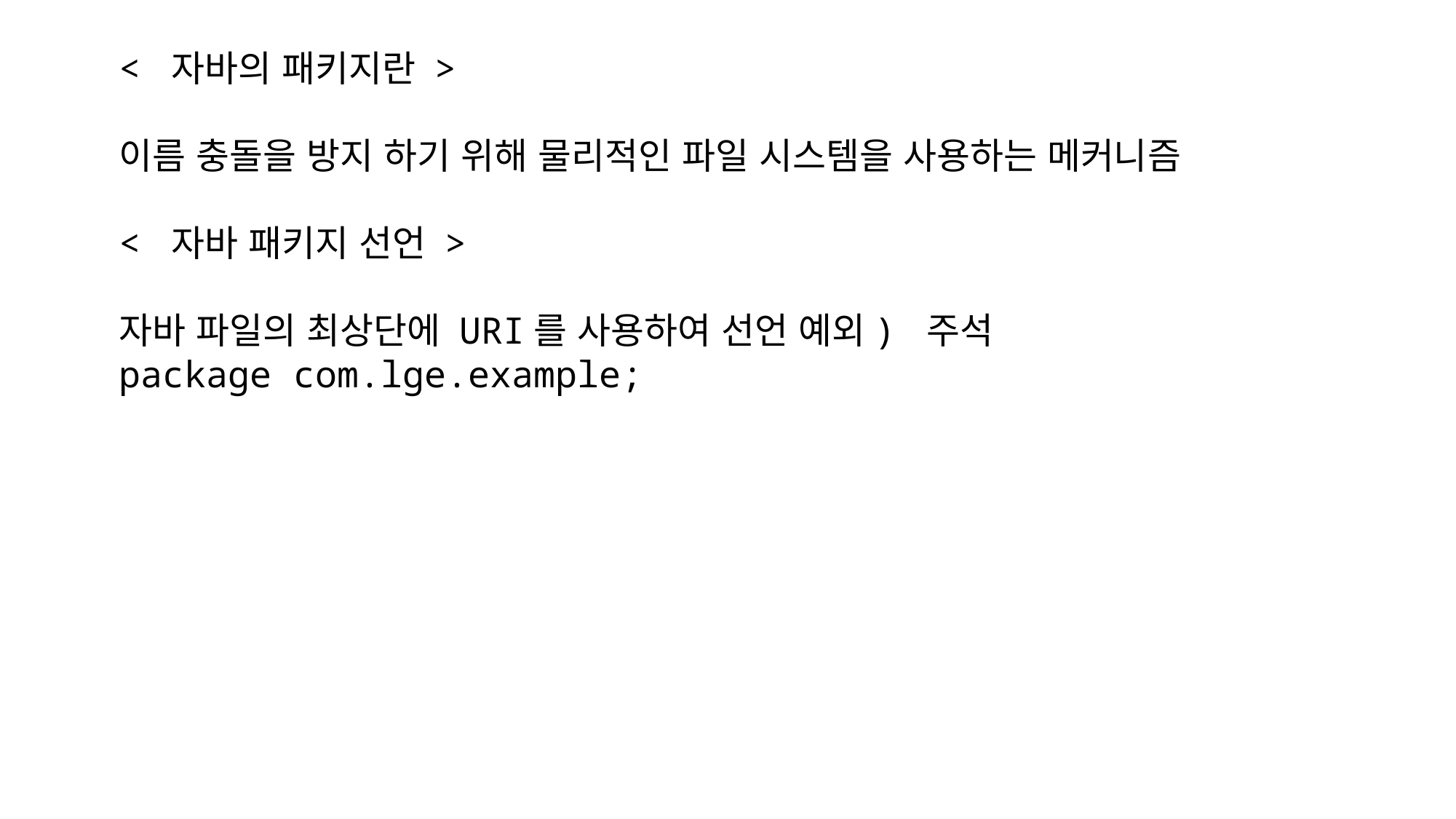

< 자바의 패키지란 >

이름 충돌을 방지 하기 위해 물리적인 파일 시스템을 사용하는 메커니즘

< 자바 패키지 선언 >

자바 파일의 최상단에 URI를 사용하여 선언 예외) 주석
package com.lge.example;